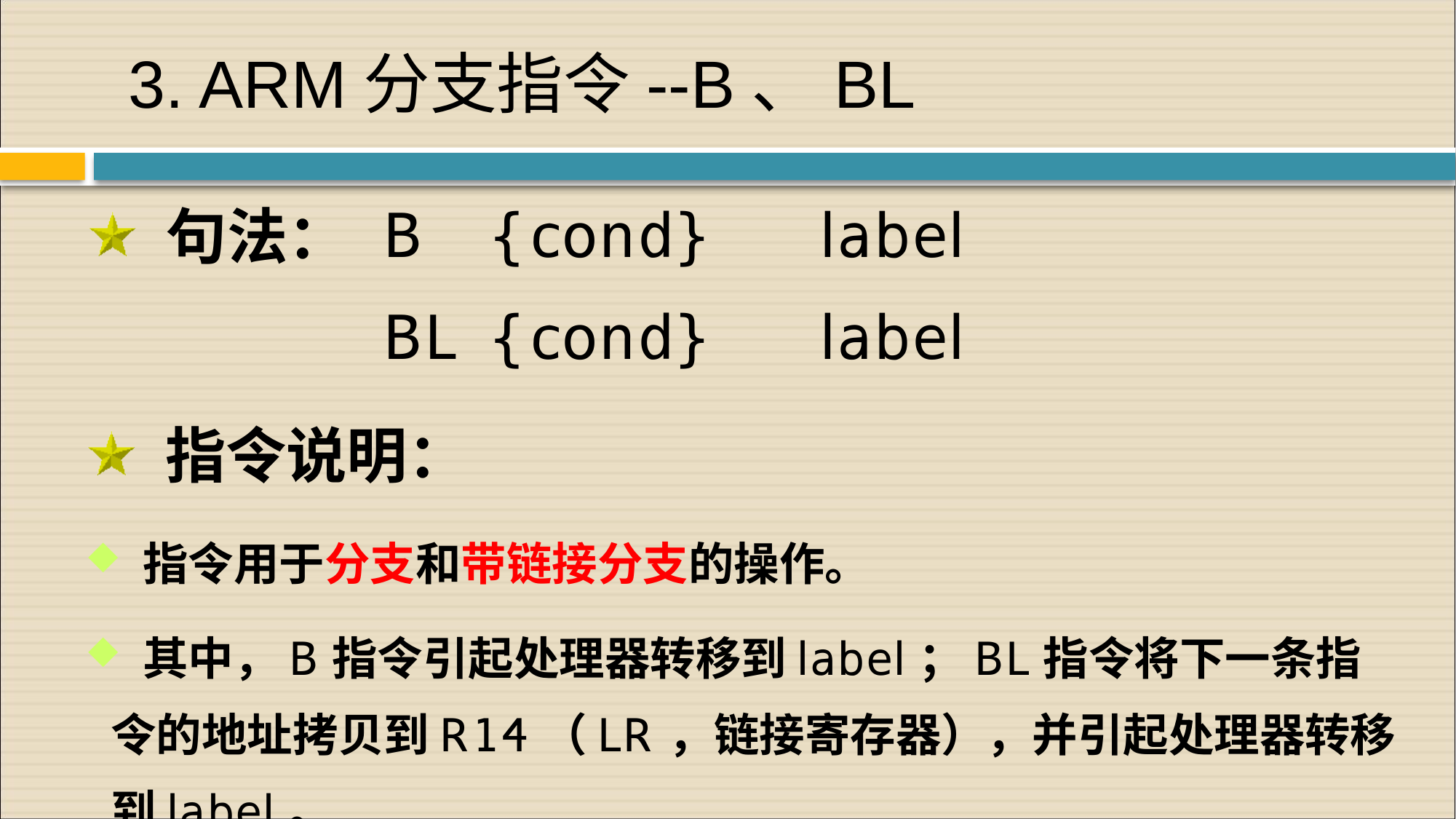

# 3. ARM分支指令--B、BL
B	{cond}	label
BL	{cond}	label
 句法：
 指令说明：
 指令用于分支和带链接分支的操作。
 其中，B指令引起处理器转移到label；BL指令将下一条指令的地址拷贝到R14（LR，链接寄存器），并引起处理器转移到label。